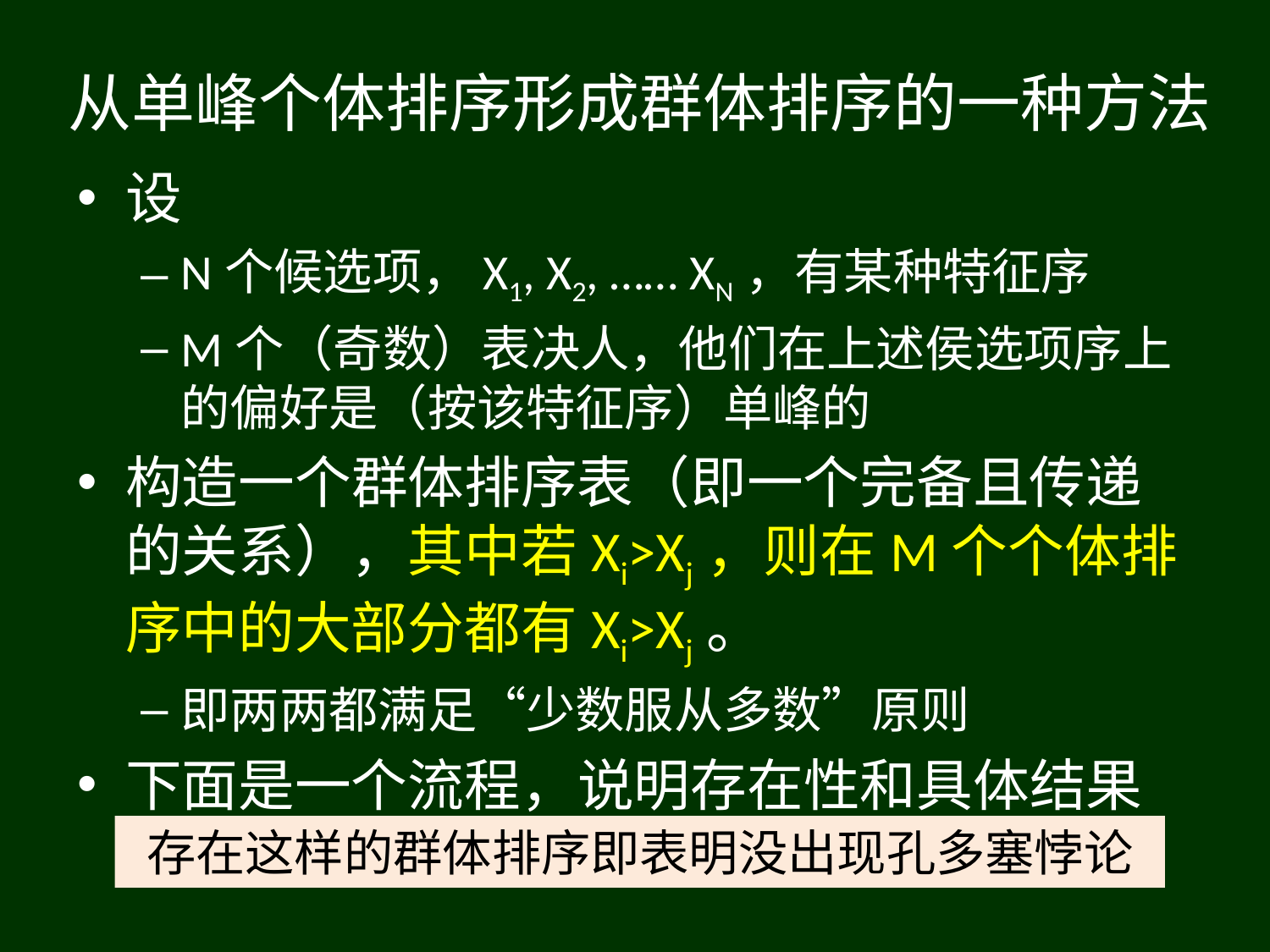

# 从单峰个体排序形成群体排序的一种方法
设
N个候选项，X1, X2, …… XN，有某种特征序
M个（奇数）表决人，他们在上述侯选项序上的偏好是（按该特征序）单峰的
构造一个群体排序表（即一个完备且传递的关系），其中若Xi>Xj，则在M个个体排序中的大部分都有Xi>Xj。
即两两都满足“少数服从多数”原则
下面是一个流程，说明存在性和具体结果
存在这样的群体排序即表明没出现孔多塞悖论